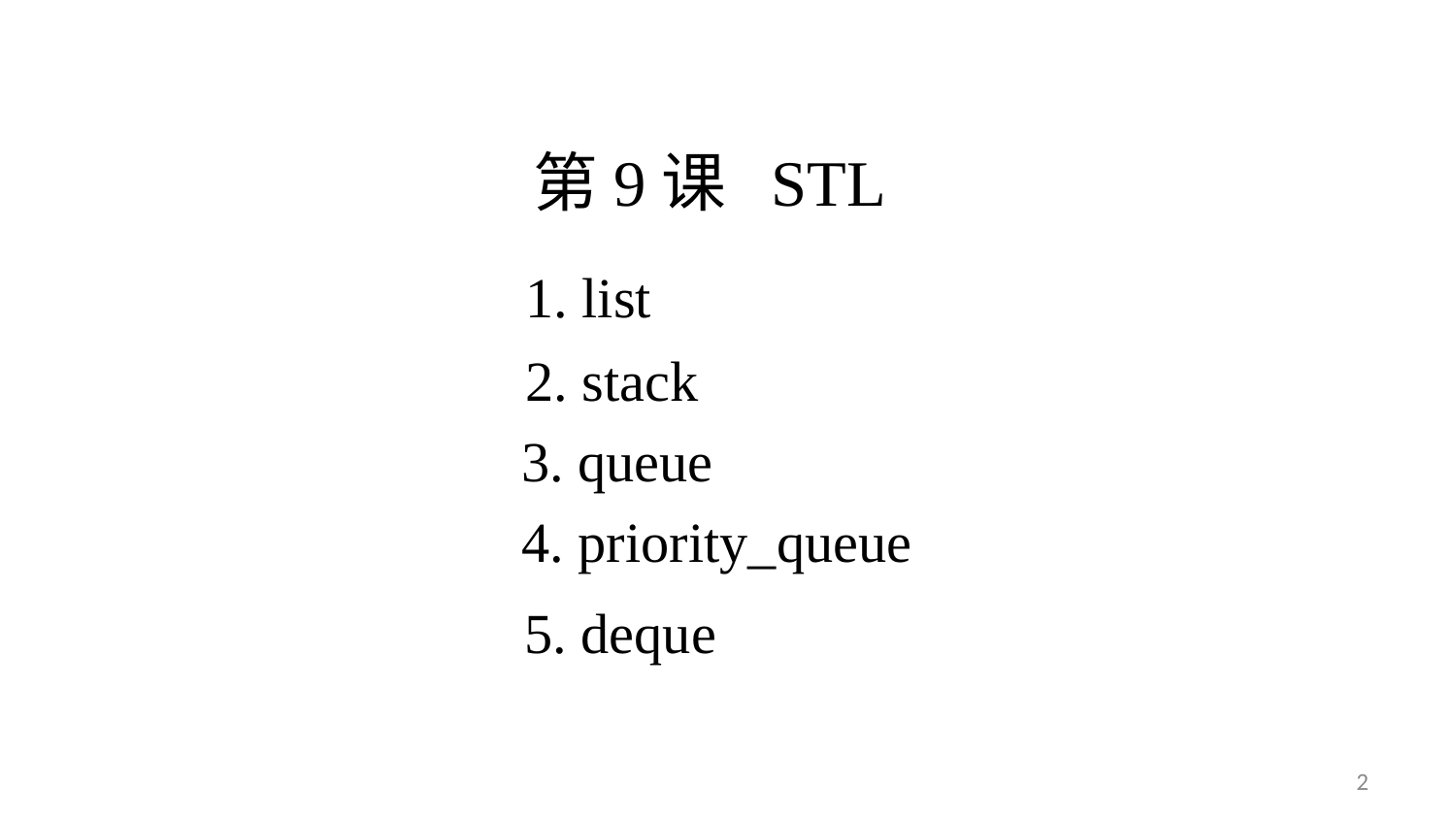

第9课  STL
1. list
2. stack
3. queue
4. priority_queue
5. deque
2